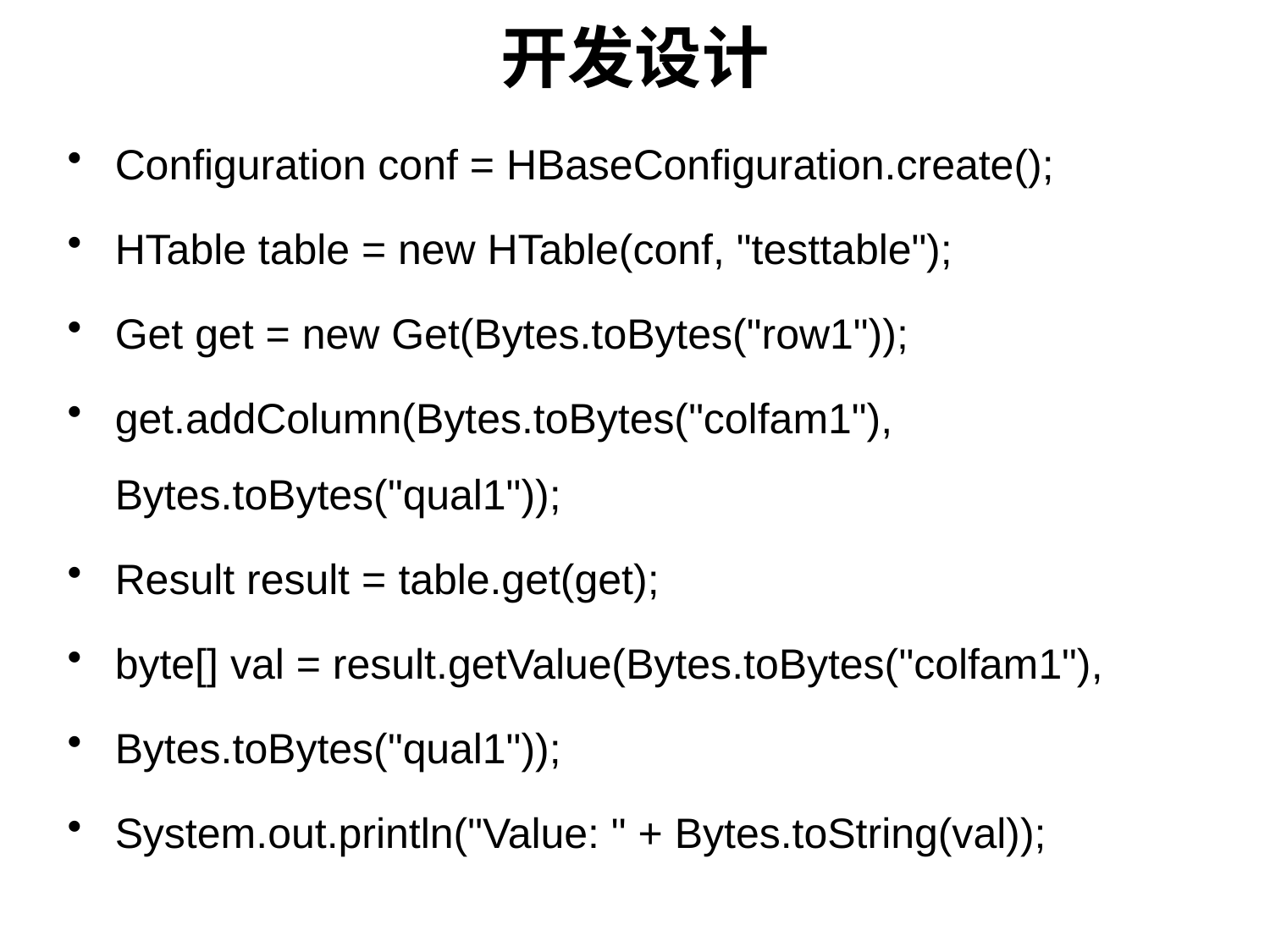

开发设计
Configuration conf = HBaseConfiguration.create();
HTable table = new HTable(conf, "testtable");
Get get = new Get(Bytes.toBytes("row1"));
get.addColumn(Bytes.toBytes("colfam1"), Bytes.toBytes("qual1"));
Result result = table.get(get);
byte[] val = result.getValue(Bytes.toBytes("colfam1"),
Bytes.toBytes("qual1"));
System.out.println("Value: " + Bytes.toString(val));